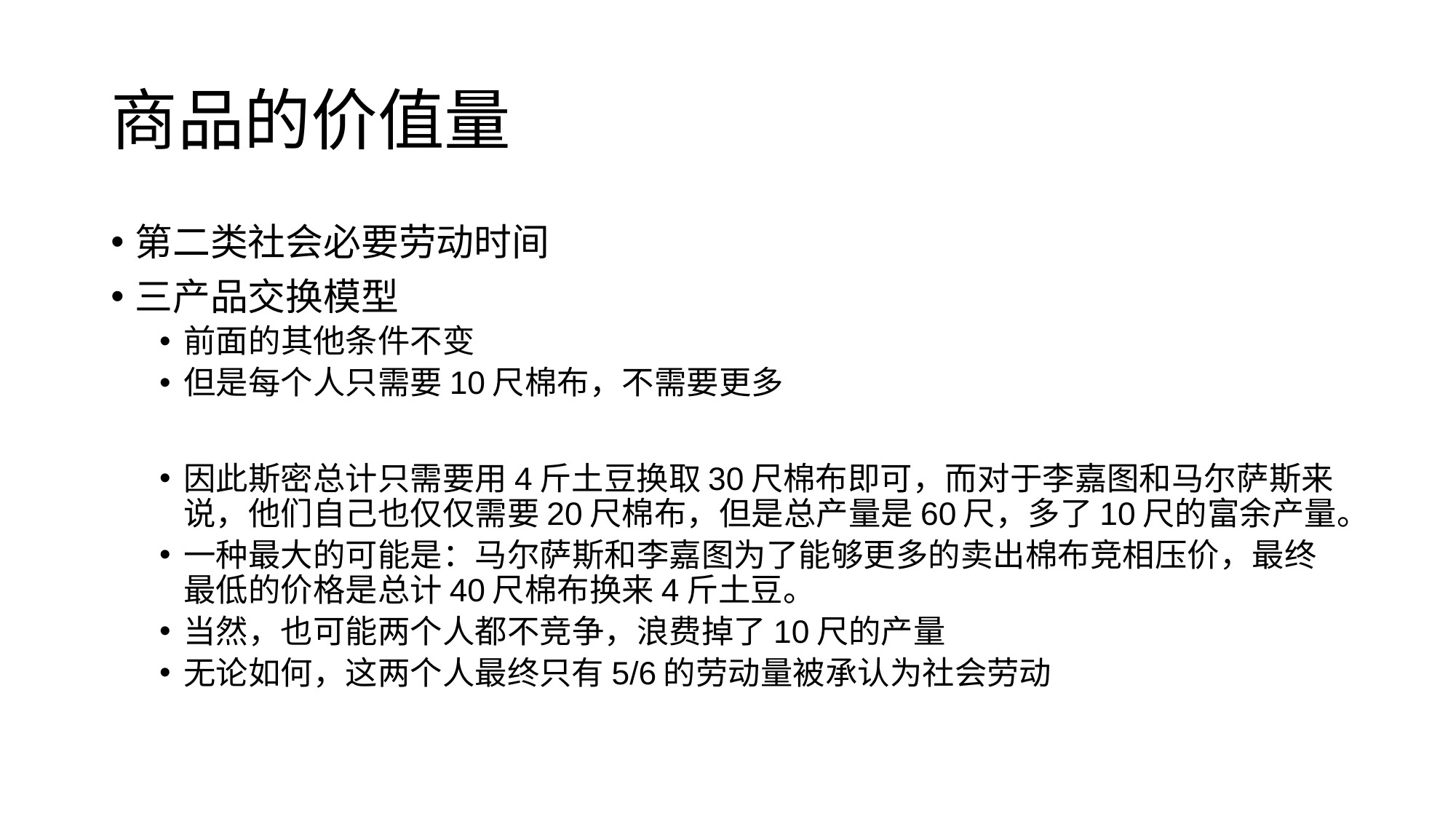

# 商品的价值量
第二类社会必要劳动时间
三产品交换模型
前面的其他条件不变
但是每个人只需要10尺棉布，不需要更多

因此斯密总计只需要用4斤土豆换取30尺棉布即可，而对于李嘉图和马尔萨斯来说，他们自己也仅仅需要20尺棉布，但是总产量是60尺，多了10尺的富余产量。
一种最大的可能是：马尔萨斯和李嘉图为了能够更多的卖出棉布竞相压价，最终最低的价格是总计40尺棉布换来4斤土豆。
当然，也可能两个人都不竞争，浪费掉了10尺的产量
无论如何，这两个人最终只有5/6的劳动量被承认为社会劳动